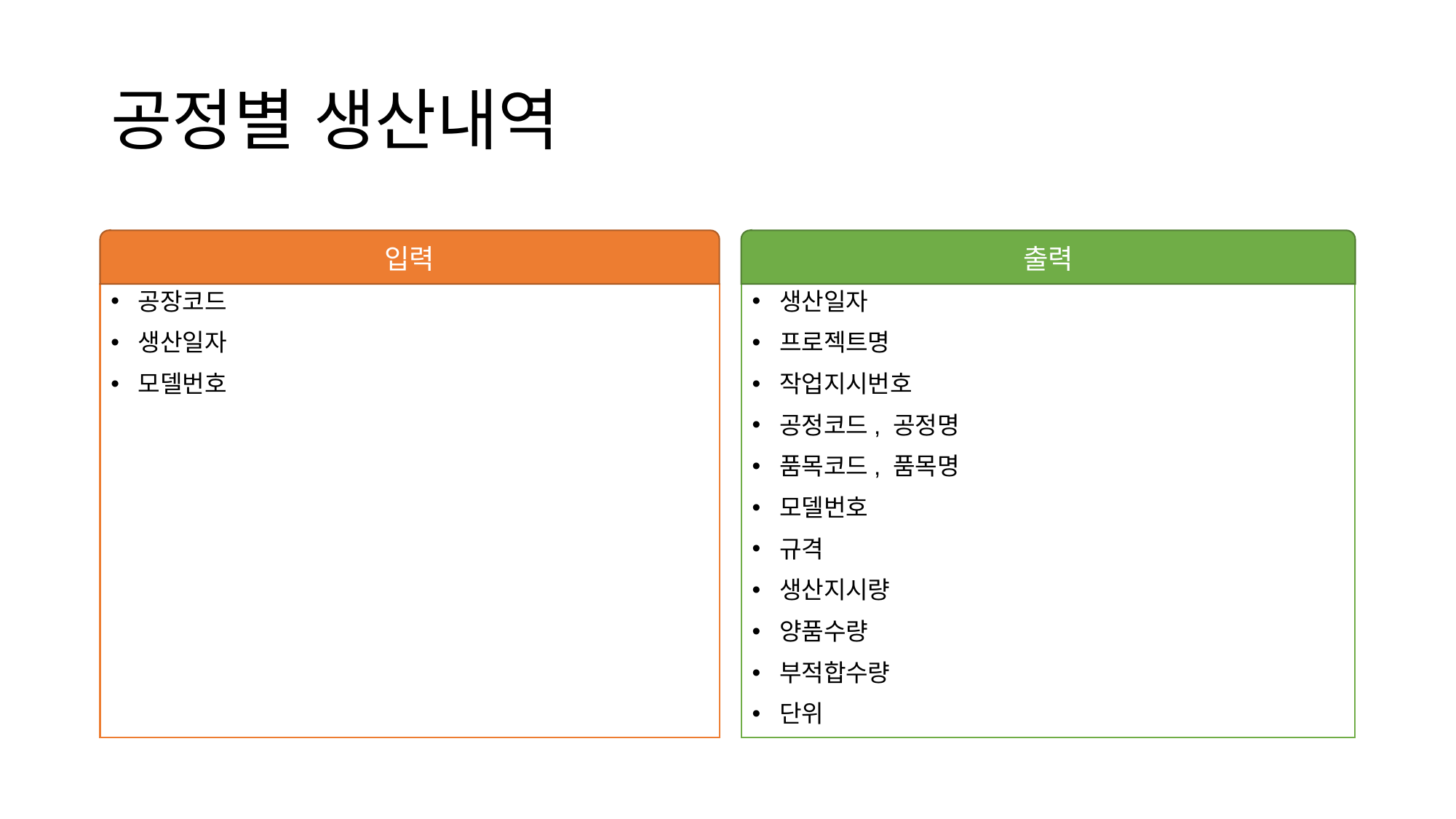

# 공정별 생산내역
입력
출력
공장코드
생산일자
모델번호
생산일자
프로젝트명
작업지시번호
공정코드, 공정명
품목코드, 품목명
모델번호
규격
생산지시량
양품수량
부적합수량
단위